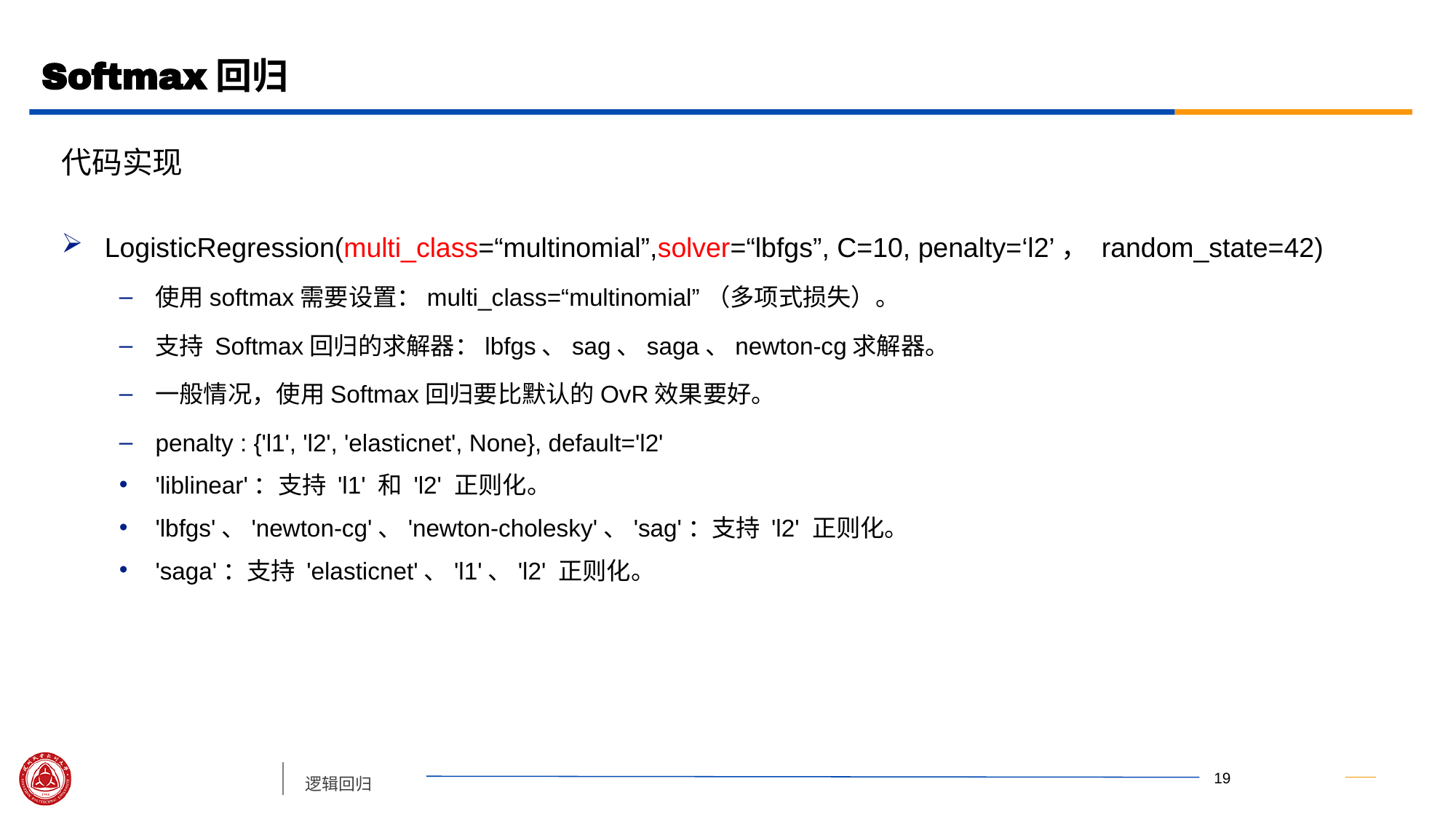

# Softmax回归
代码实现
LogisticRegression(multi_class=“multinomial”,solver=“lbfgs”, C=10, penalty=‘l2’， random_state=42)
使用softmax需要设置：multi_class=“multinomial”（多项式损失）。
支持 Softmax回归的求解器：lbfgs、sag、saga、newton-cg求解器。
一般情况，使用Softmax回归要比默认的OvR效果要好。
penalty : {'l1', 'l2', 'elasticnet', None}, default='l2'
'liblinear'：支持 'l1' 和 'l2' 正则化。
'lbfgs'、'newton-cg'、'newton-cholesky'、'sag'：支持 'l2' 正则化。
'saga'：支持 'elasticnet'、'l1'、'l2' 正则化。